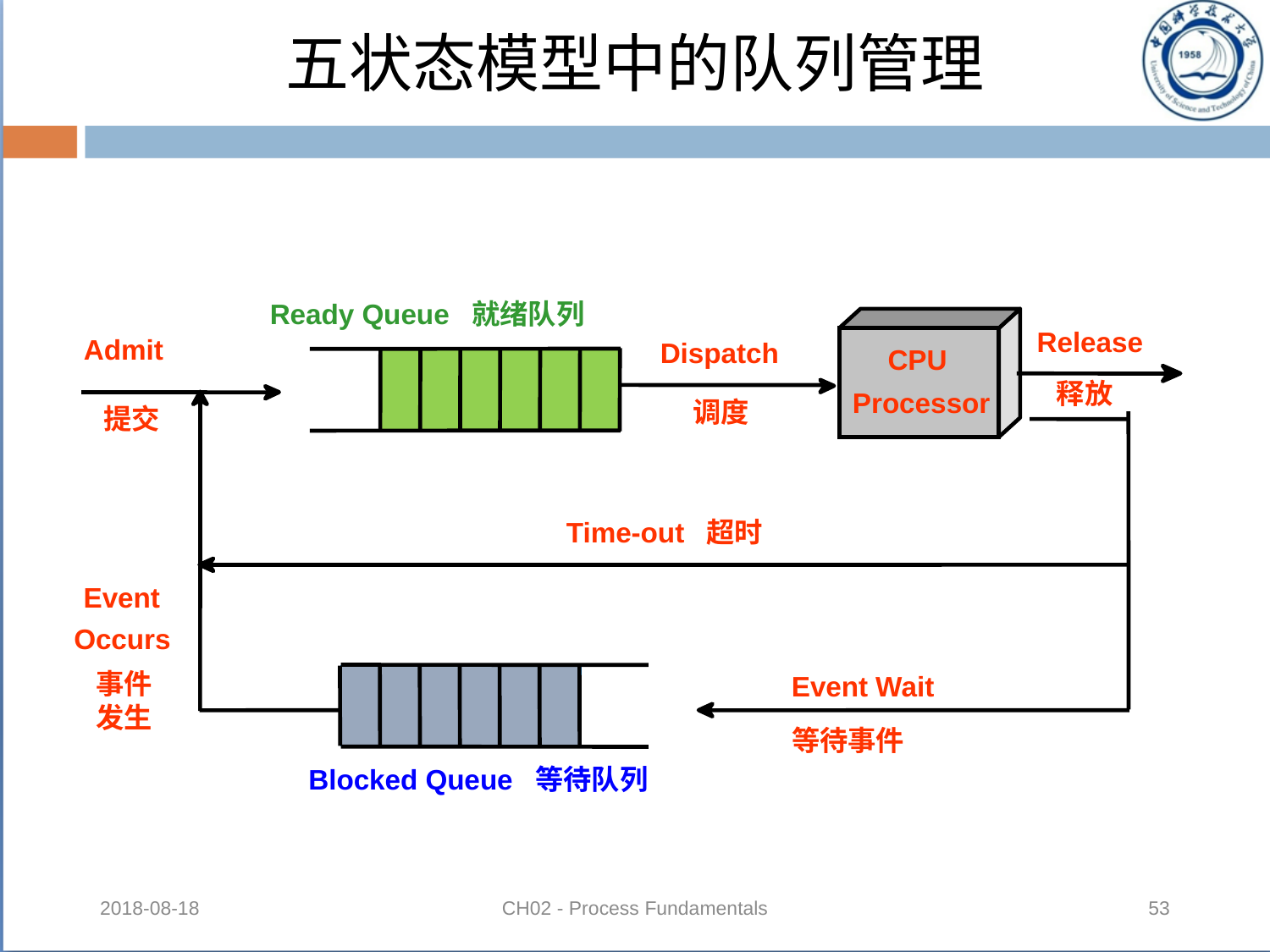

# 五状态模型中的队列管理
Ready Queue  就绪队列

Release

Admit
Dispatch
CPU

释放

Processor

调度

提交

Time-out  超时

Event
Occurs
事件发生

Event Wait

等待事件

Blocked Queue  等待队列

2018-08-18
CH02 - Process Fundamentals
53